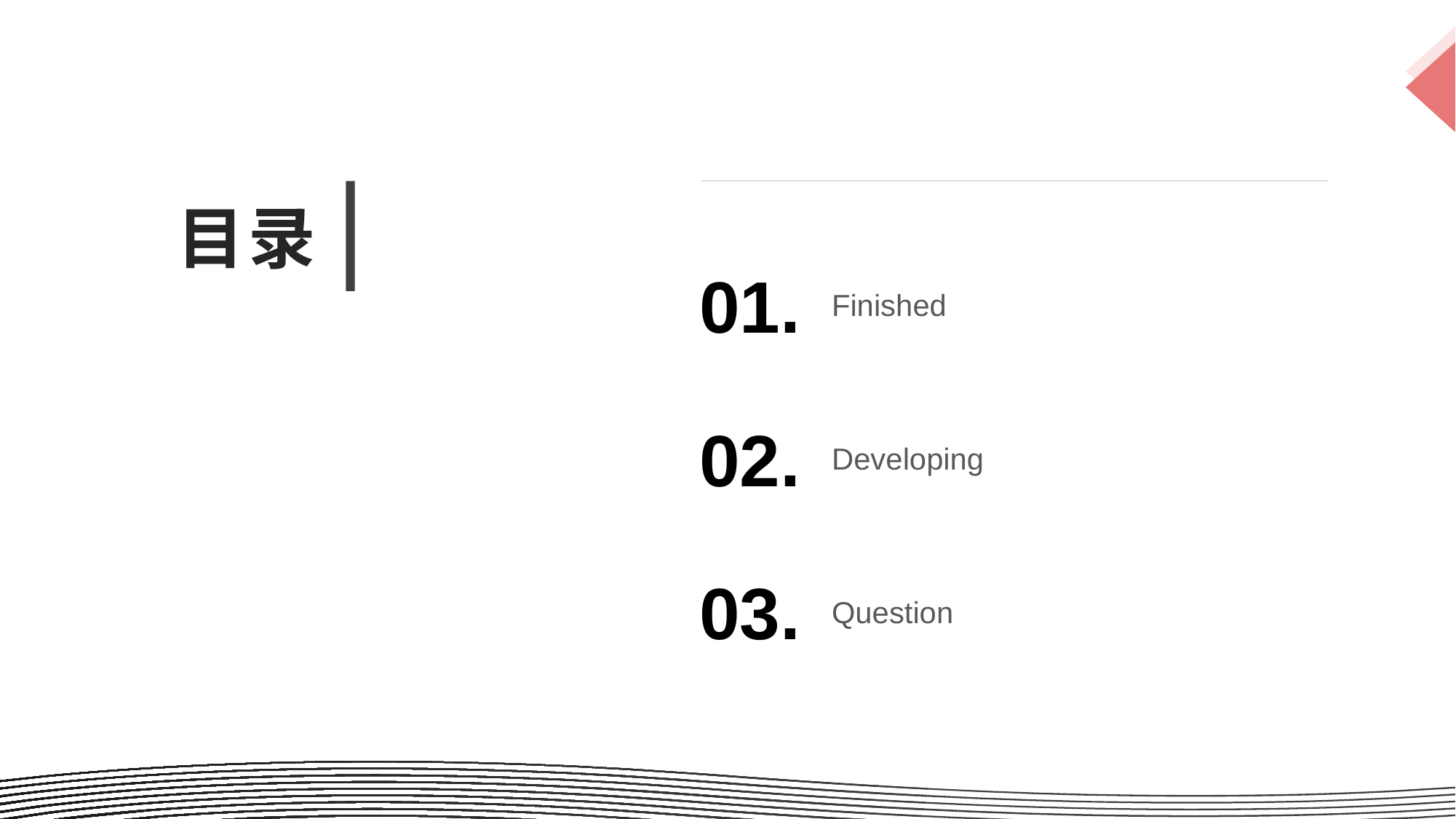

目录
01.
Finished
02.
Developing
03.
Question